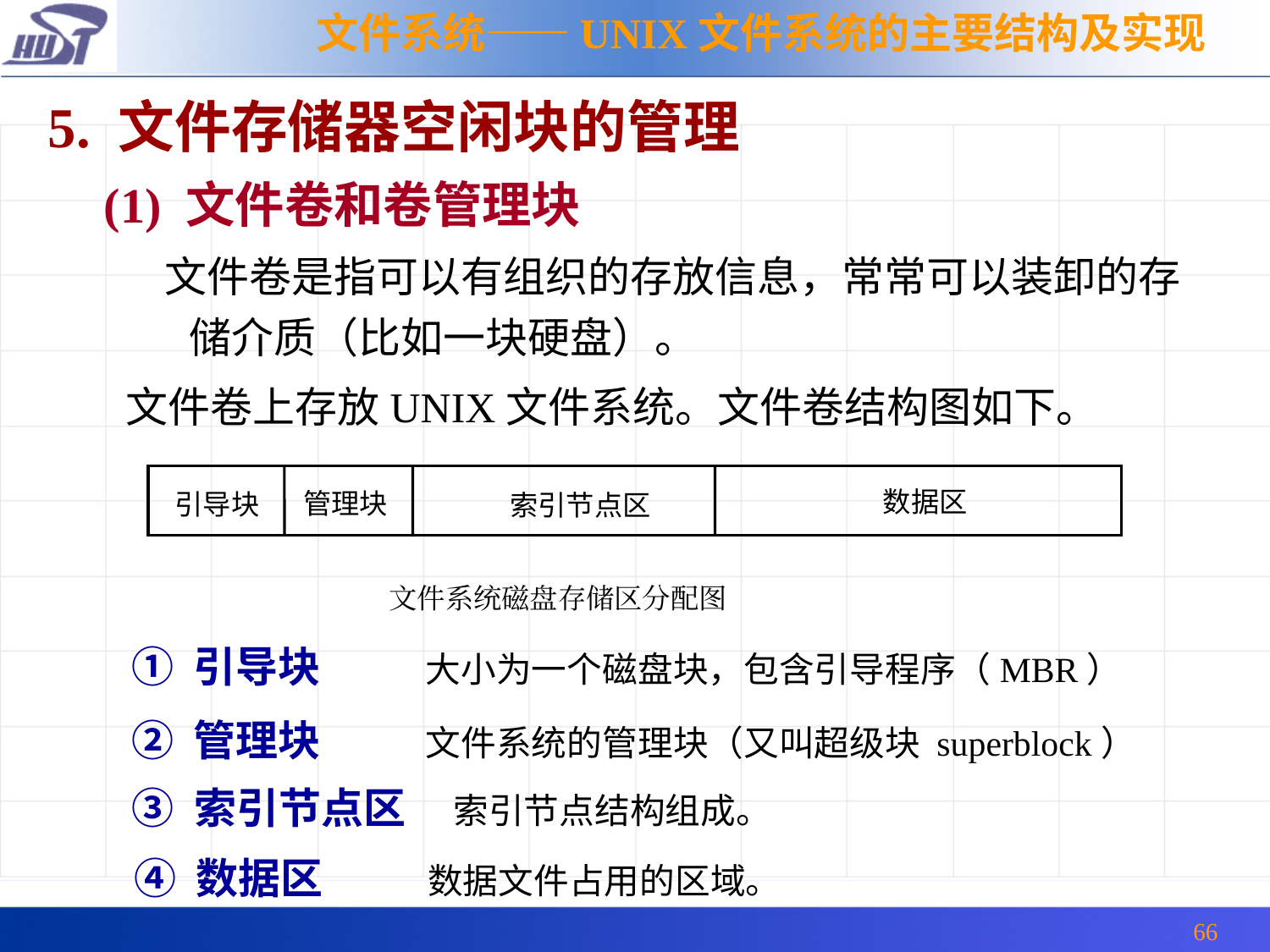

文件系统——UNIX文件系统的主要结构及实现
5. 文件存储器空闲块的管理
(1) 文件卷和卷管理块
   文件卷是指可以有组织的存放信息，常常可以装卸的存储介质（比如一块硬盘）。
文件卷上存放UNIX文件系统。文件卷结构图如下。
数据区

管理块

  索引节点区
引导块
文件系统磁盘存储区分配图
① 引导块           大小为一个磁盘块，包含引导程序（MBR）
② 管理块           文件系统的管理块（又叫超级块 superblock）
③ 索引节点区     索引节点结构组成。
④ 数据区           数据文件占用的区域。
66